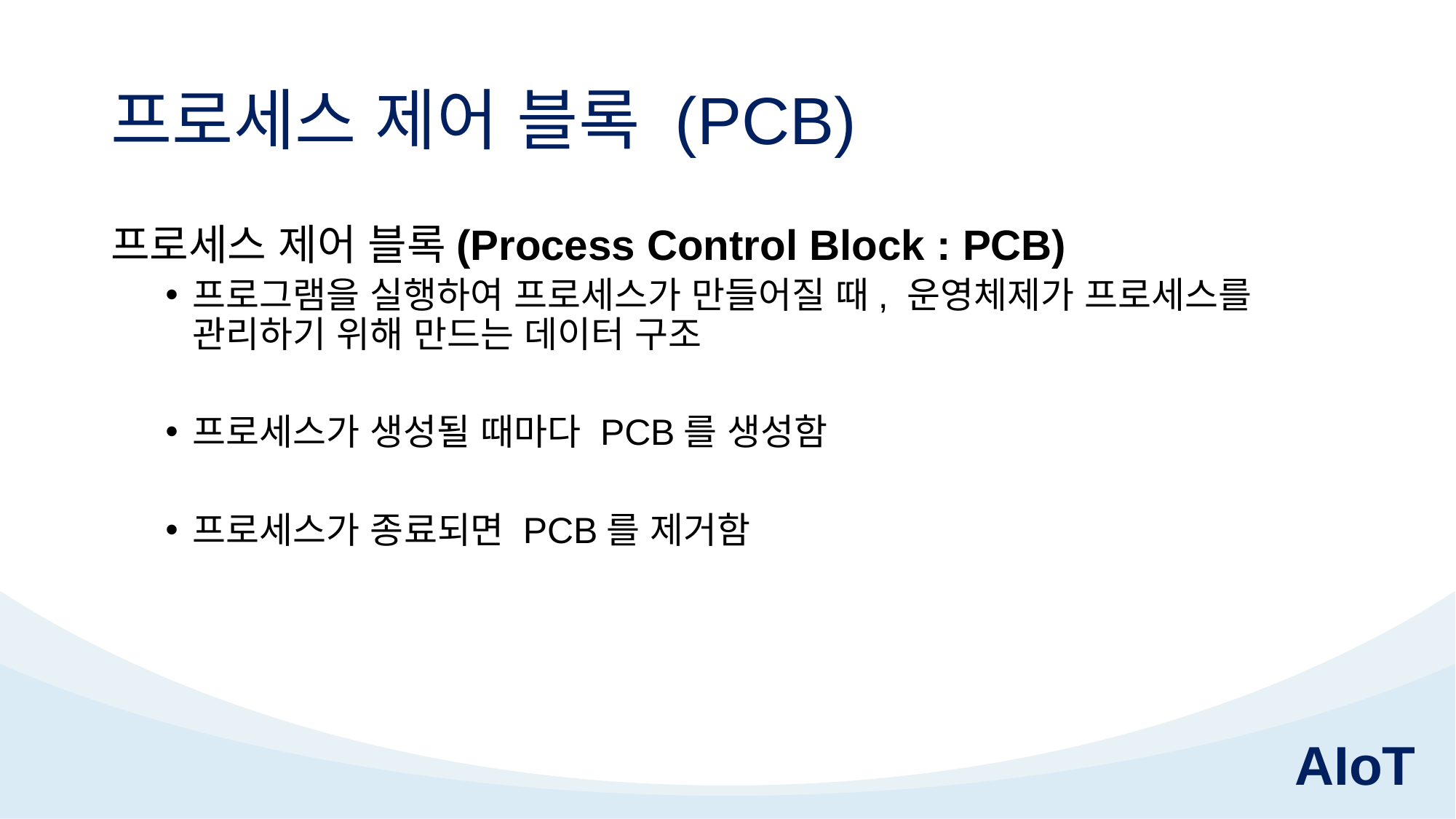

# 프로세스 제어 블록 (PCB)
프로세스 제어 블록(Process Control Block : PCB)
프로그램을 실행하여 프로세스가 만들어질 때, 운영체제가 프로세스를 관리하기 위해 만드는 데이터 구조

프로세스가 생성될 때마다 PCB를 생성함

프로세스가 종료되면 PCB를 제거함